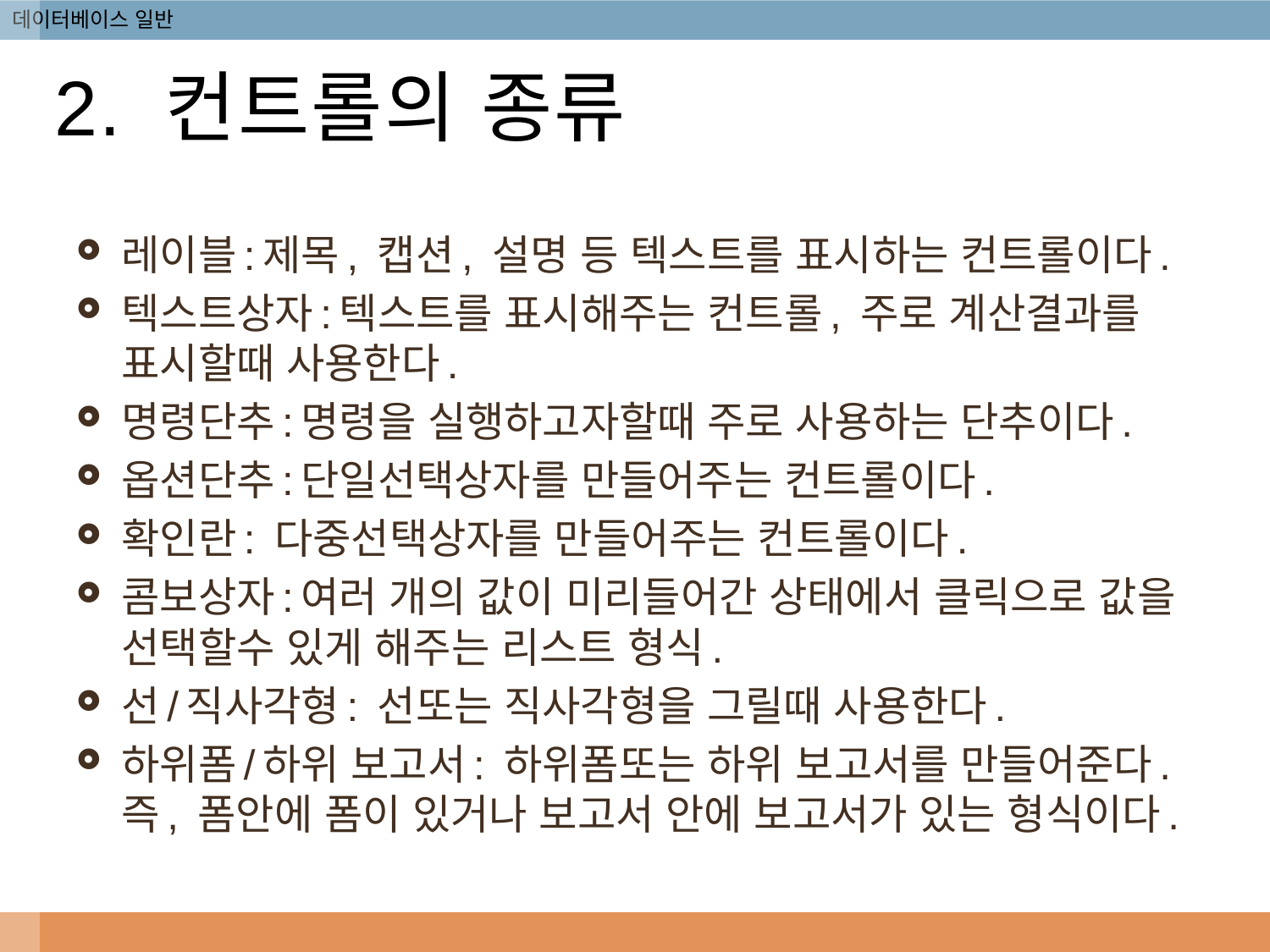

# 2. 컨트롤의 종류
레이블:제목, 캡션, 설명 등 텍스트를 표시하는 컨트롤이다.
텍스트상자:텍스트를 표시해주는 컨트롤, 주로 계산결과를 표시할때 사용한다.
명령단추:명령을 실행하고자할때 주로 사용하는 단추이다.
옵션단추:단일선택상자를 만들어주는 컨트롤이다.
확인란: 다중선택상자를 만들어주는 컨트롤이다.
콤보상자:여러 개의 값이 미리들어간 상태에서 클릭으로 값을 선택할수 있게 해주는 리스트 형식.
선/직사각형: 선또는 직사각형을 그릴때 사용한다.
하위폼/하위 보고서: 하위폼또는 하위 보고서를 만들어준다. 즉, 폼안에 폼이 있거나 보고서 안에 보고서가 있는 형식이다.